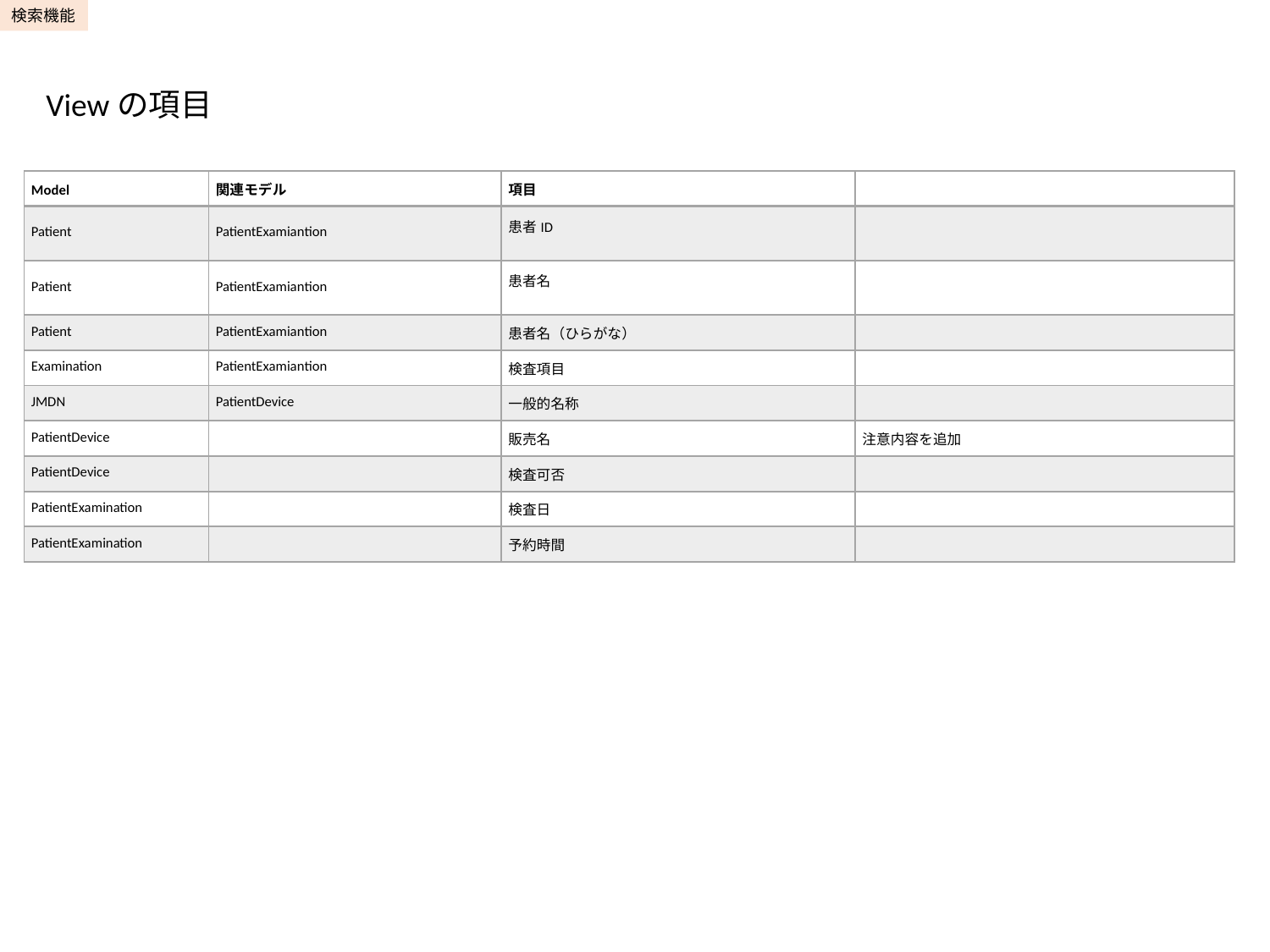

検索機能
Viewの項目
| Model | 関連モデル | 項目 |  |
| --- | --- | --- | --- |
| Patient | PatientExamiantion | 患者ID |  |
| Patient | PatientExamiantion | 患者名 |  |
| Patient | PatientExamiantion | 患者名（ひらがな） |  |
| Examination | PatientExamiantion | 検査項目 |  |
| JMDN | PatientDevice | 一般的名称 |  |
| PatientDevice |  | 販売名 | 注意内容を追加 |
| PatientDevice |  | 検査可否 |  |
| PatientExamination |  | 検査日 |  |
| PatientExamination |  | 予約時間 |  |